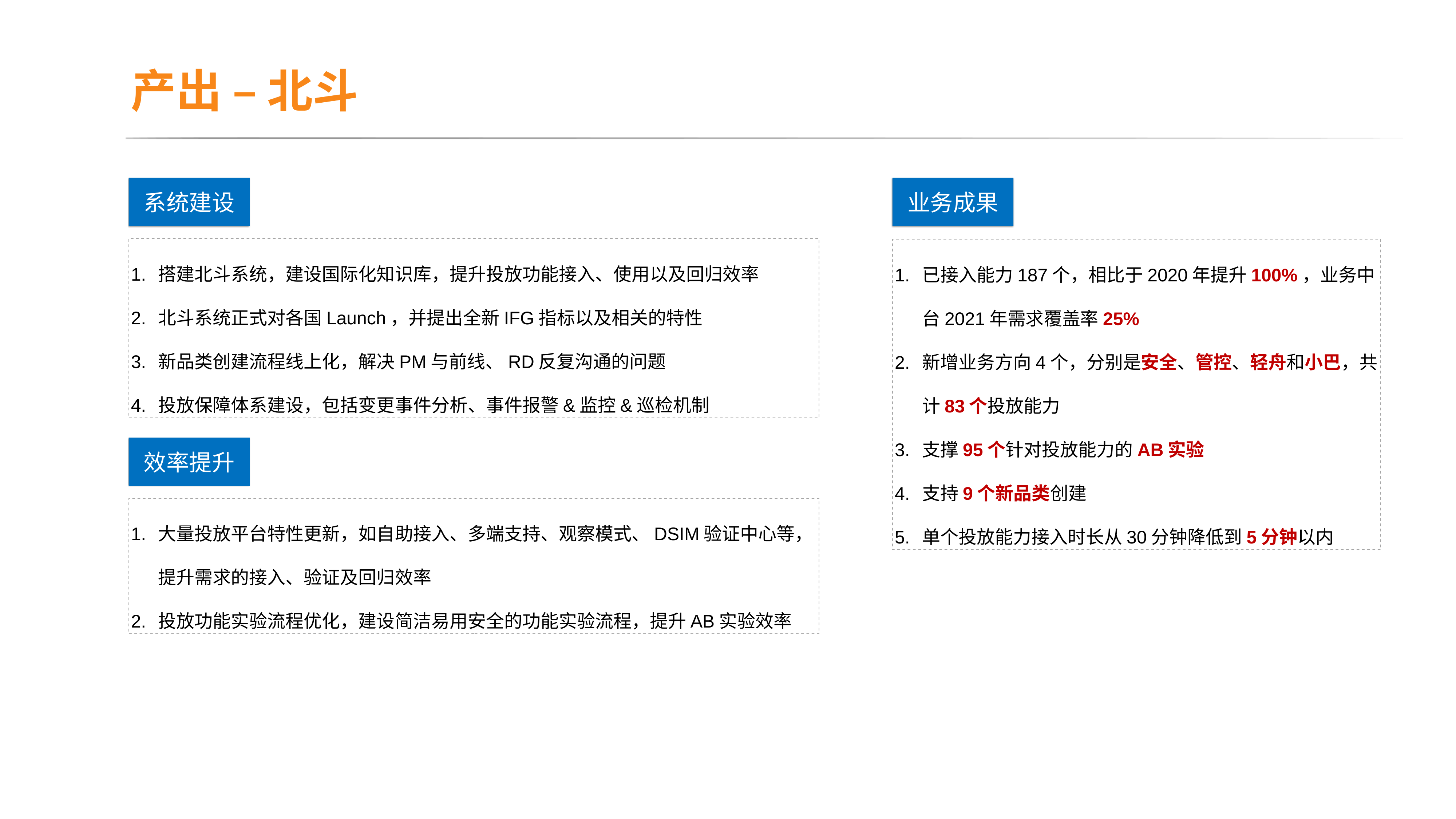

产出 – 北斗
系统建设
业务成果
搭建北斗系统，建设国际化知识库，提升投放功能接入、使用以及回归效率
北斗系统正式对各国Launch，并提出全新IFG指标以及相关的特性
新品类创建流程线上化，解决PM与前线、RD反复沟通的问题
投放保障体系建设，包括变更事件分析、事件报警&监控&巡检机制
已接入能力187个，相比于2020年提升100%，业务中台2021年需求覆盖率25%
新增业务方向4个，分别是安全、管控、轻舟和小巴，共计83个投放能力
支撑95个针对投放能力的AB实验
支持9个新品类创建
单个投放能力接入时长从30分钟降低到5分钟以内
效率提升
大量投放平台特性更新，如自助接入、多端支持、观察模式、DSIM验证中心等，提升需求的接入、验证及回归效率
投放功能实验流程优化，建设简洁易用安全的功能实验流程，提升AB实验效率